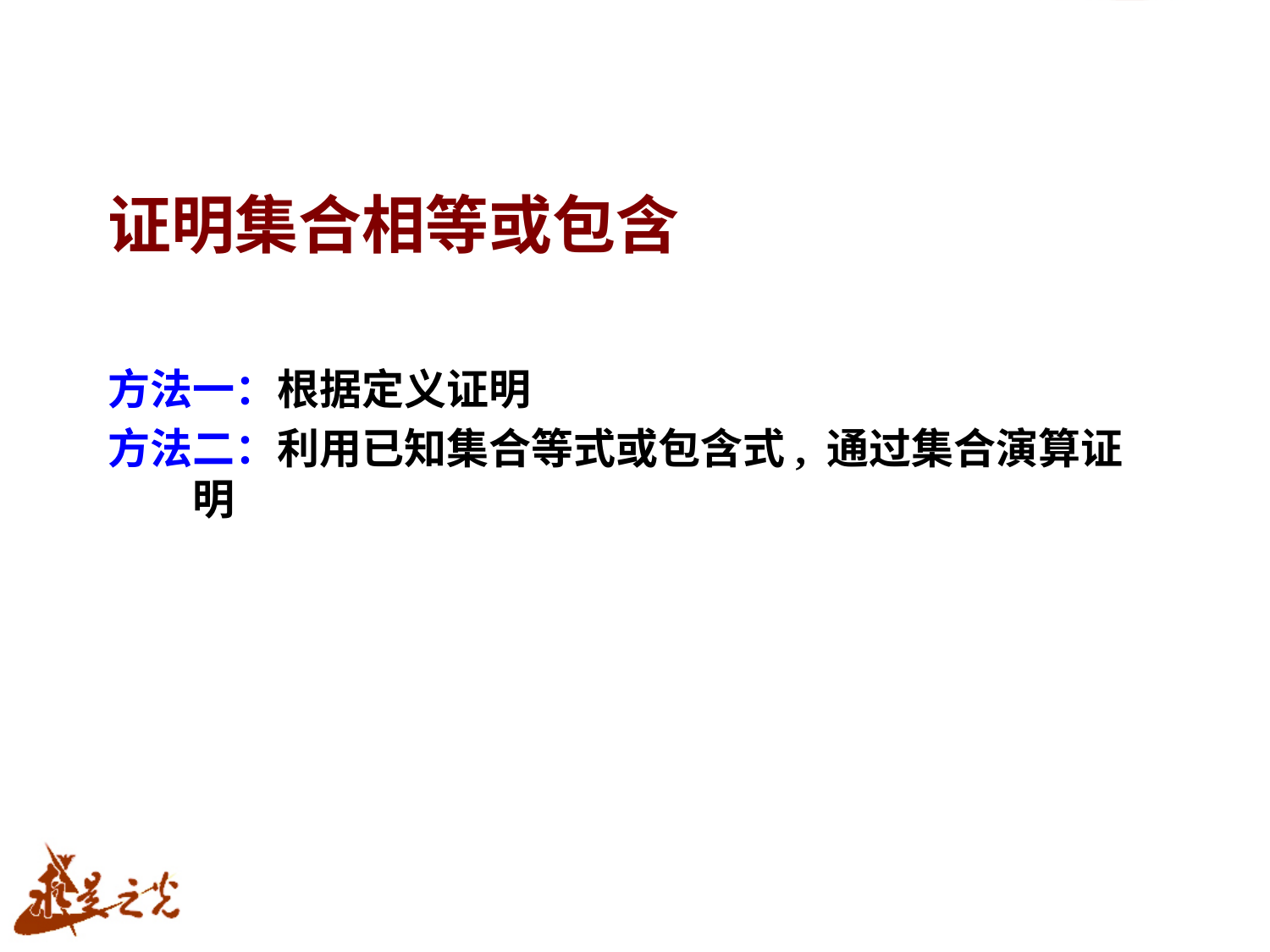

# 证明集合相等或包含
方法一：根据定义证明
方法二：利用已知集合等式或包含式, 通过集合演算证明

24